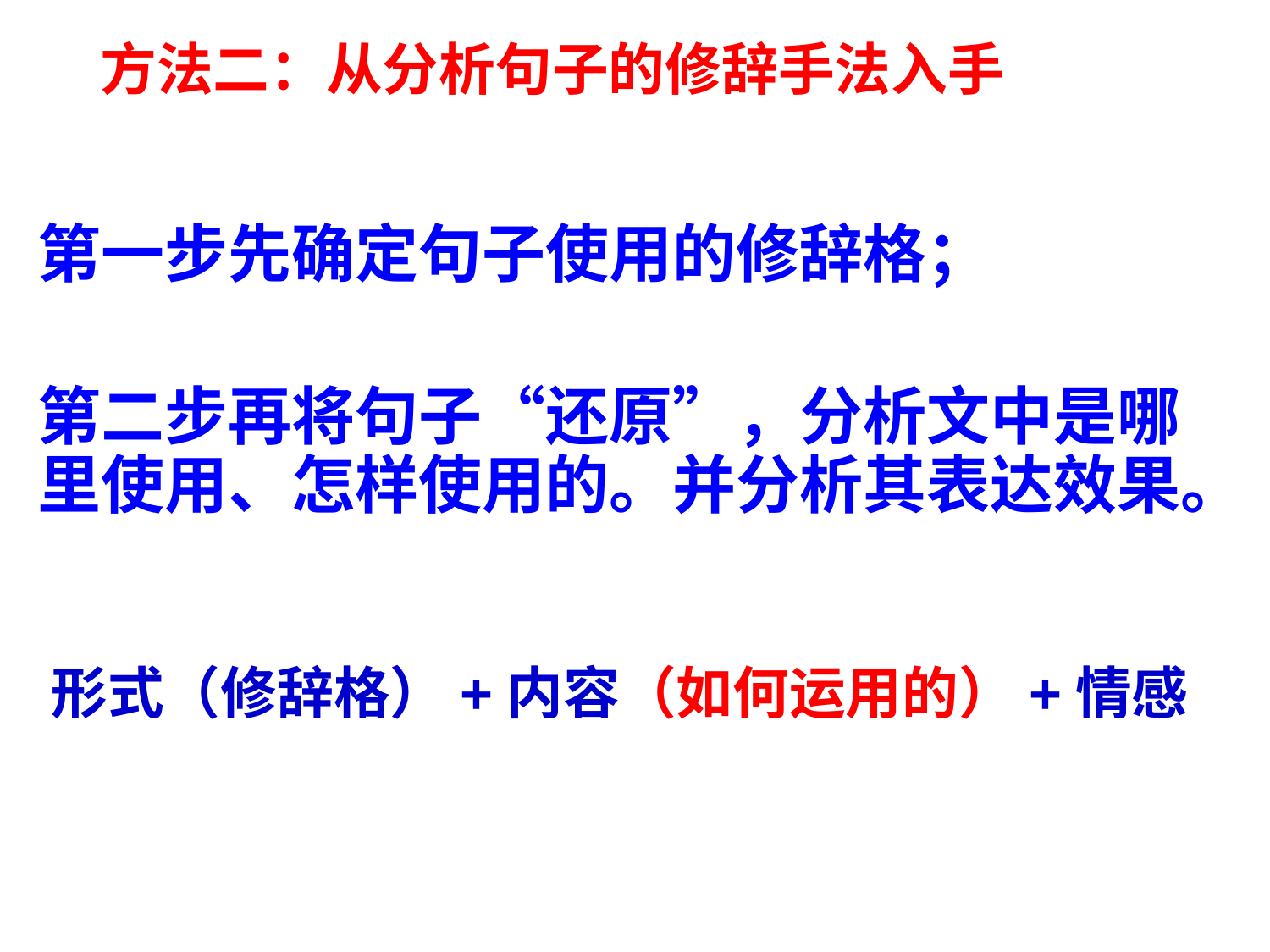

方法二：从分析句子的修辞手法入手

第一步先确定句子使用的修辞格；

第二步再将句子“还原”，分析文中是哪里使用、怎样使用的。并分析其表达效果。

形式（修辞格）+内容（如何运用的）+情感